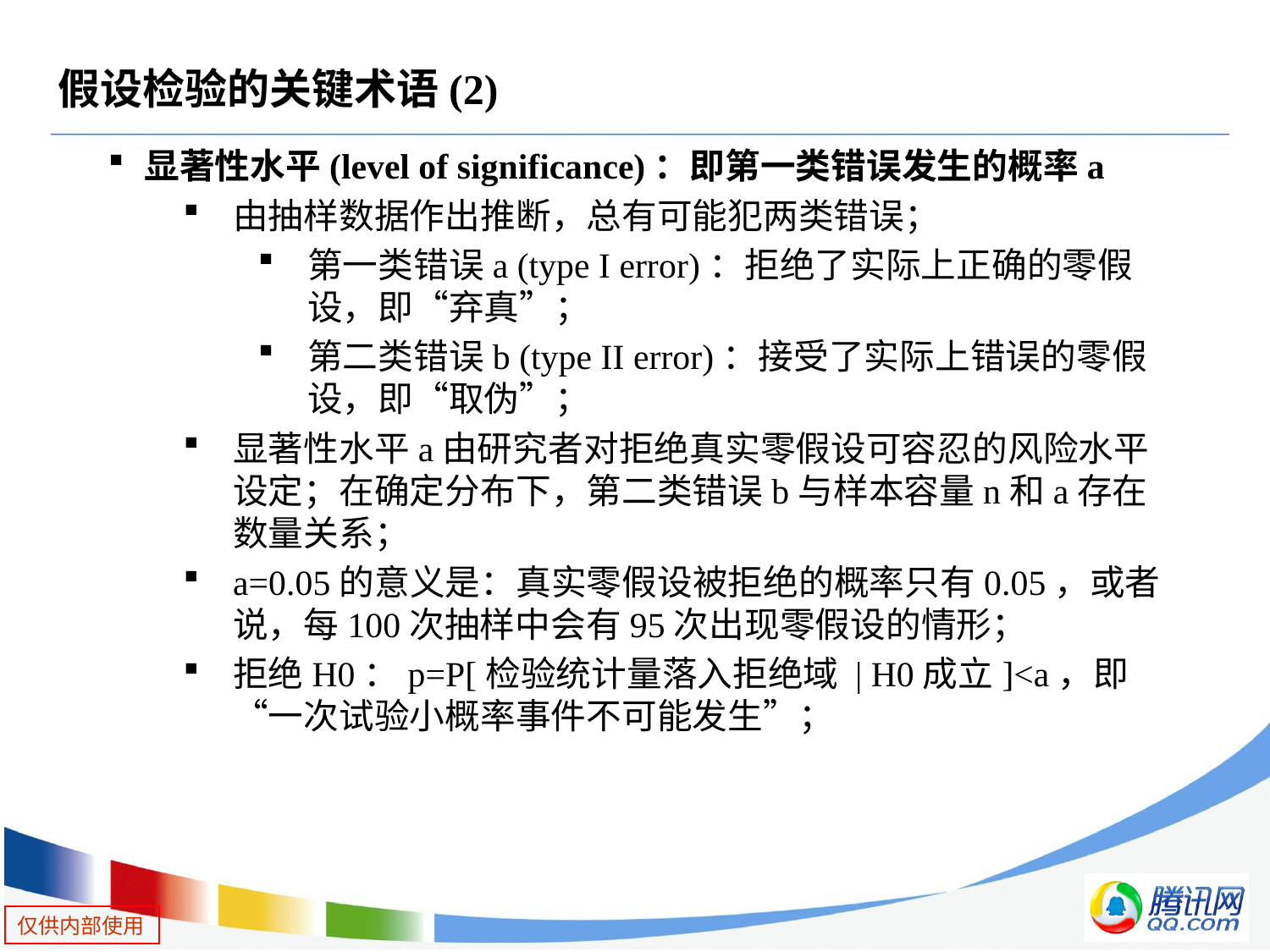

# 假设检验的关键术语(2)
显著性水平(level of significance)：即第一类错误发生的概率a
由抽样数据作出推断，总有可能犯两类错误；
第一类错误a (type I error)：拒绝了实际上正确的零假设，即“弃真”；
第二类错误b (type II error)：接受了实际上错误的零假设，即“取伪”；
显著性水平a由研究者对拒绝真实零假设可容忍的风险水平设定；在确定分布下，第二类错误b与样本容量n和a存在数量关系；
a=0.05的意义是：真实零假设被拒绝的概率只有0.05，或者说，每100次抽样中会有95次出现零假设的情形；
拒绝H0：p=P[检验统计量落入拒绝域 | H0成立]<a，即“一次试验小概率事件不可能发生”；